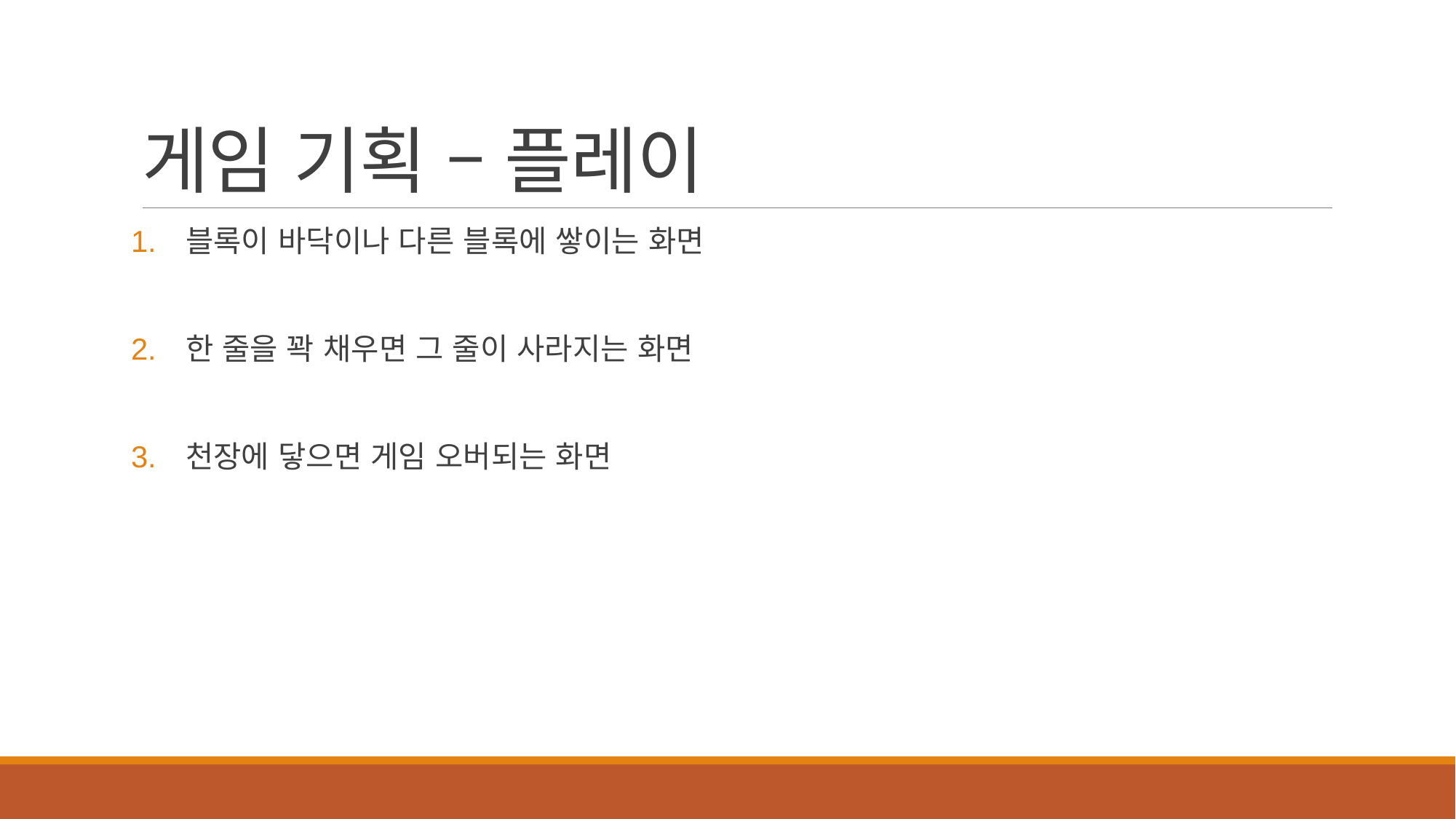

# 게임 기획 – 플레이
블록이 바닥이나 다른 블록에 쌓이는 화면

한 줄을 꽉 채우면 그 줄이 사라지는 화면

천장에 닿으면 게임 오버되는 화면